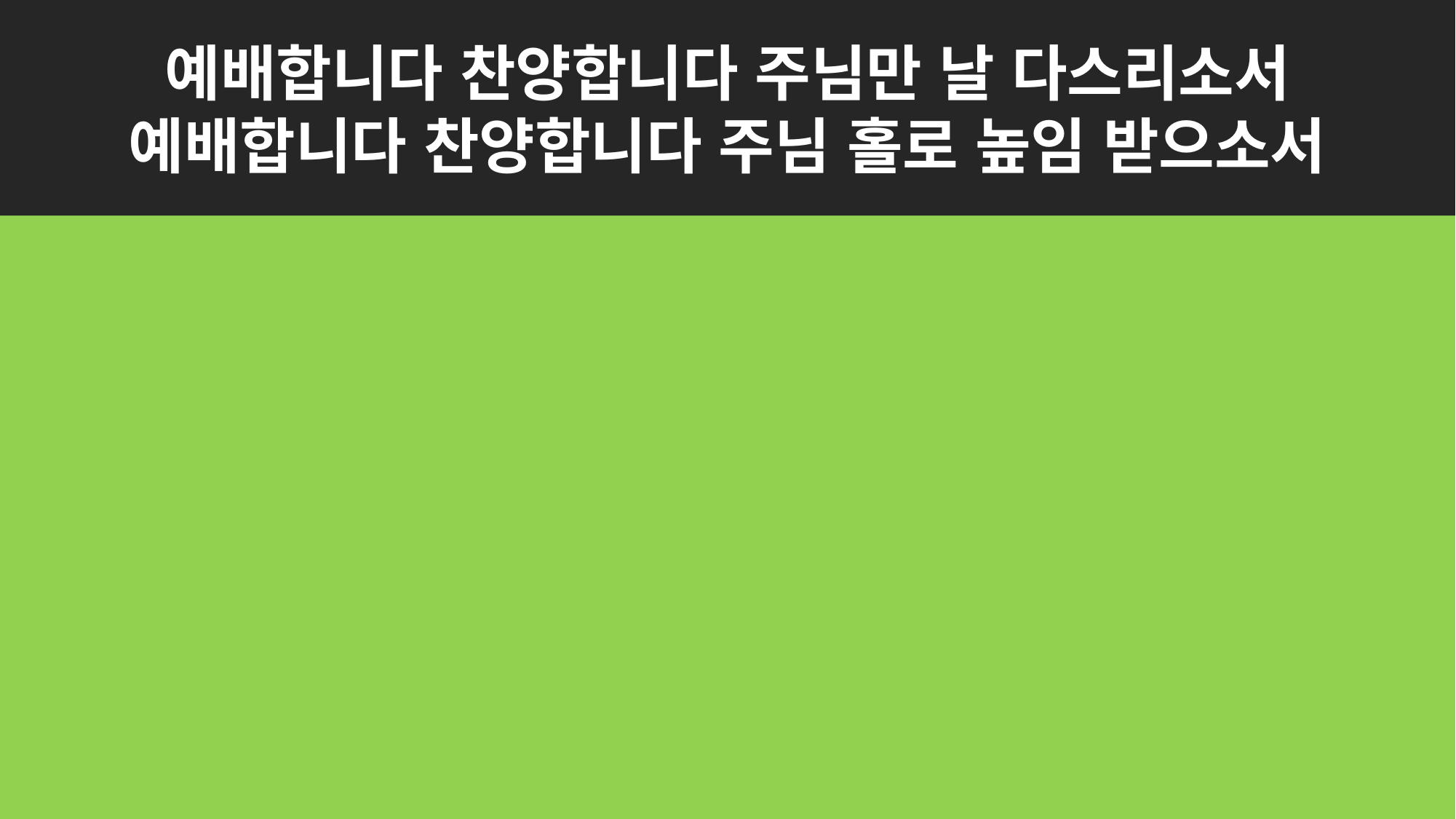

예배합니다 찬양합니다 주님만 날 다스리소서
예배합니다 찬양합니다 주님 홀로 높임 받으소서